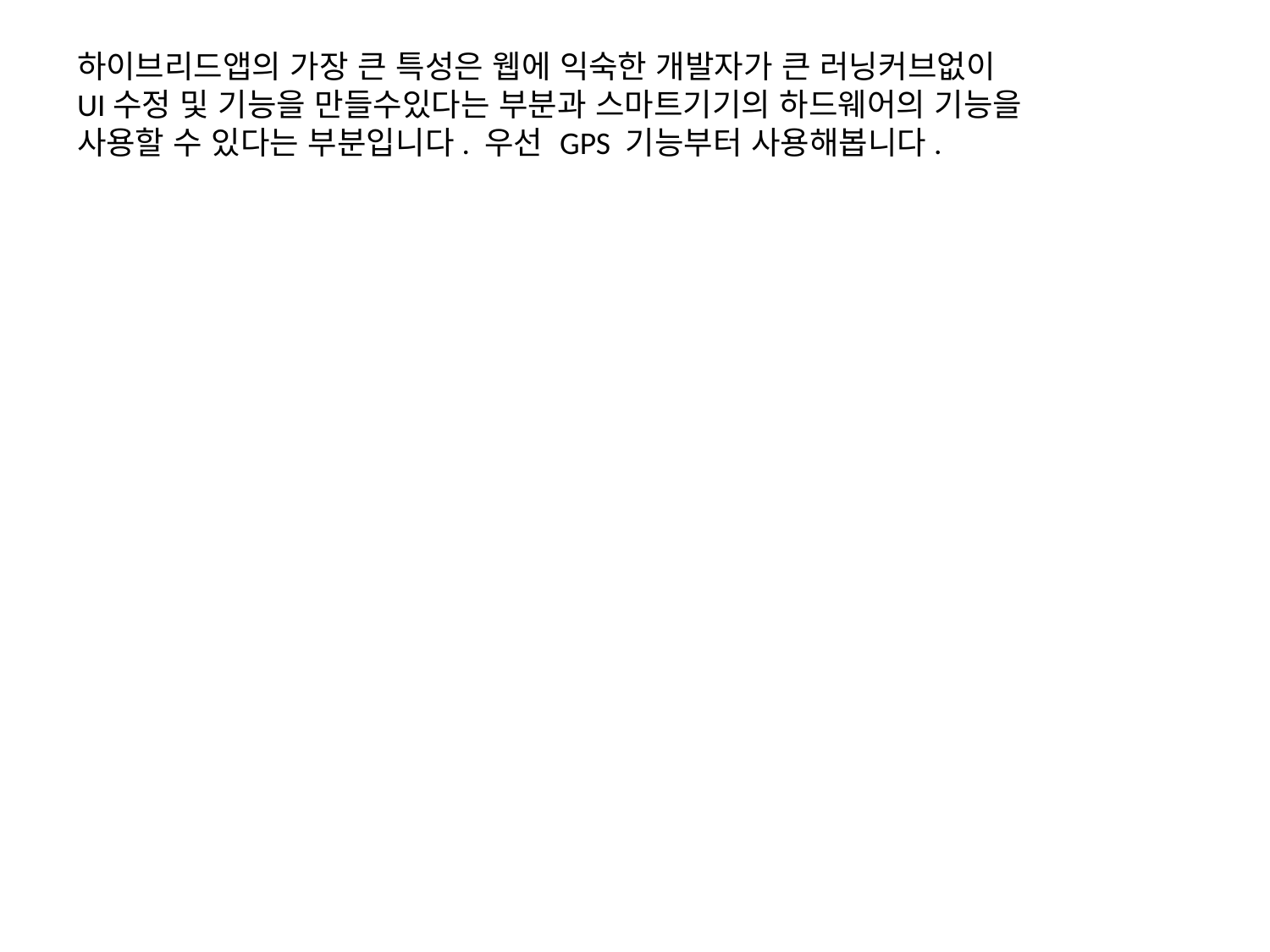

하이브리드앱의 가장 큰 특성은 웹에 익숙한 개발자가 큰 러닝커브없이
UI수정 및 기능을 만들수있다는 부분과 스마트기기의 하드웨어의 기능을
사용할 수 있다는 부분입니다. 우선 GPS 기능부터 사용해봅니다.